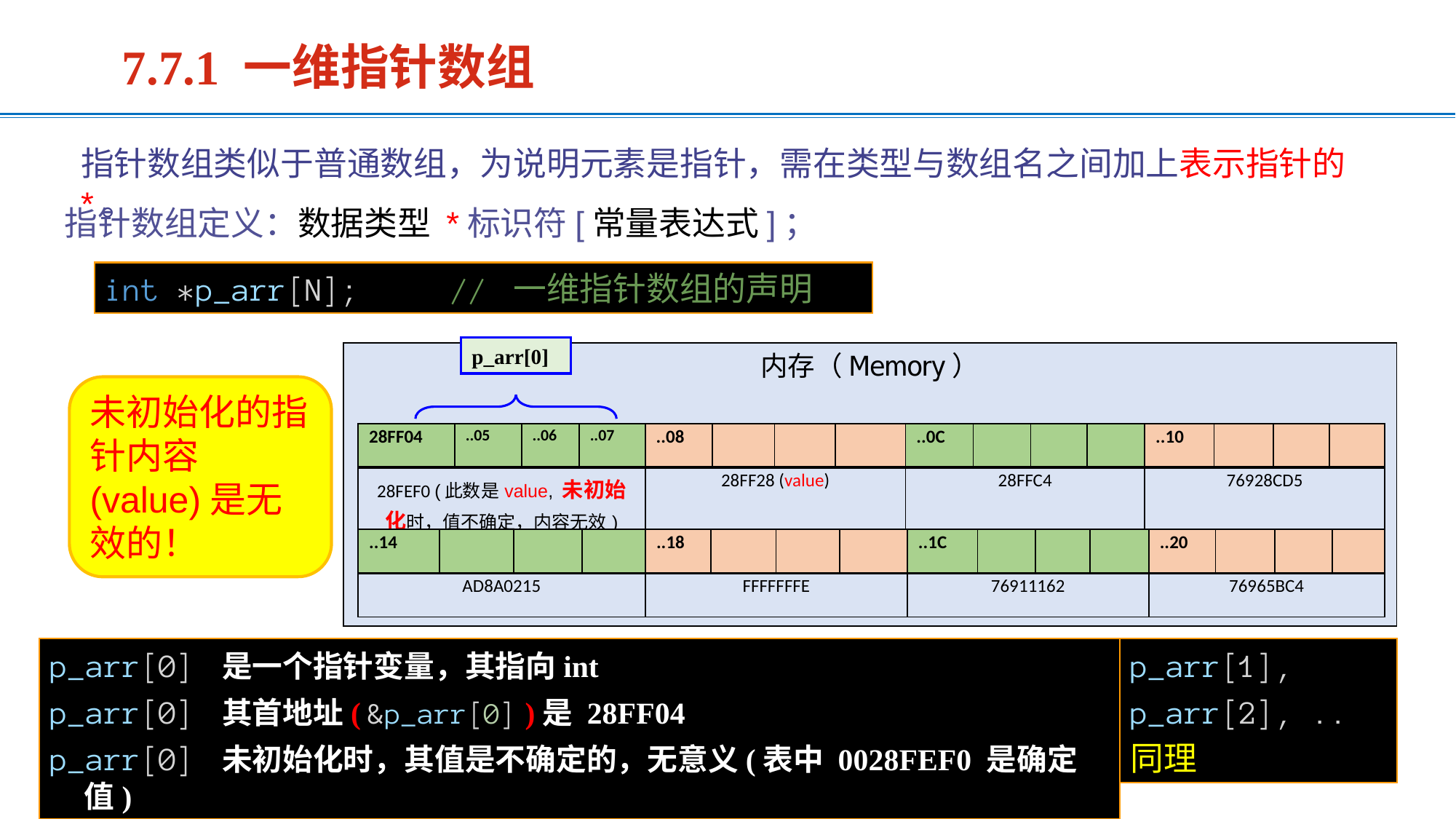

7.7.1 一维指针数组
指针数组类似于普通数组，为说明元素是指针，需在类型与数组名之间加上表示指针的*。
指针数组定义：数据类型 *标识符[常量表达式]；
int *p_arr[N];     // 一维指针数组的声明

p_arr[0]
内存（Memory）
未初始化的指针内容(value)是无效的！
| 28FF04 | ..05 | ..06 | ..07 | ..08 |  |  |  | ..0C |  |  |  | ..10 |  |  |  |
| --- | --- | --- | --- | --- | --- | --- | --- | --- | --- | --- | --- | --- | --- | --- | --- |
| 28FEF0 (此数是value, 未初始化时，值不确定，内容无效) |  |  |  | 28FF28 (value) |  |  |  | 28FFC4 |  |  |  | 76928CD5 |  |  |  |
| ..14 |  |  |  | ..18 |  |  |  | ..1C |  |  |  | ..20 |  |  |  |
| --- | --- | --- | --- | --- | --- | --- | --- | --- | --- | --- | --- | --- | --- | --- | --- |
| AD8A0215 |  |  |  | FFFFFFFE |  |  |  | 76911162 |  |  |  | 76965BC4 |  |  |  |
p_arr[0] 是一个指针变量，其指向int
p_arr[0] 其首地址( &p_arr[0] )是 28FF04
p_arr[0] 未初始化时，其值是不确定的，无意义(表中 0028FEF0 是确定值)
p_arr[1],
p_arr[2], ..
同理
23